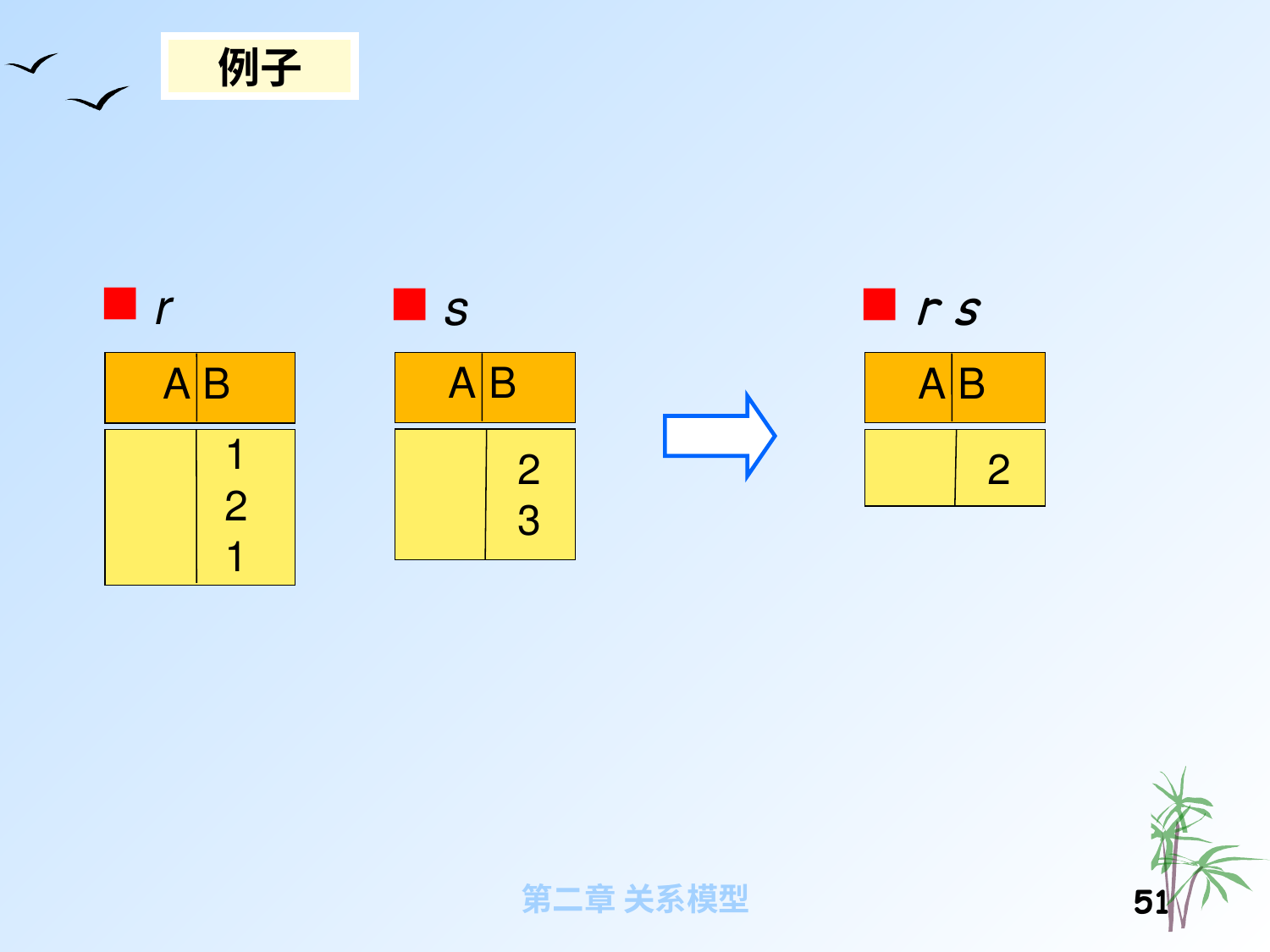

例子
r
r s
s
A B

2
3
A B

1
2
1

A B

2

第二章 关系模型
51